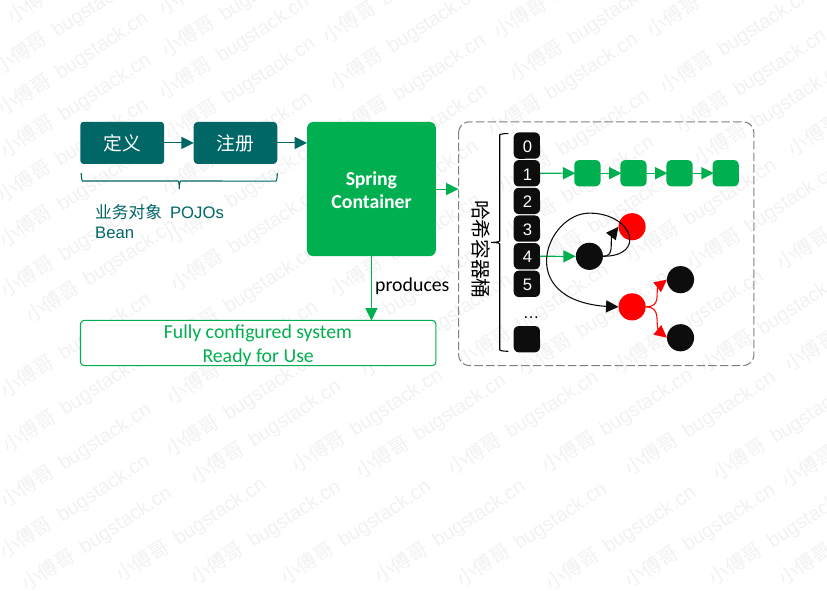

定义
注册
Spring
Container

0

1
哈希容器桶
2
业务对象 POJOs Bean

3

4
produces

5

…
Fully configured system
Ready for Use